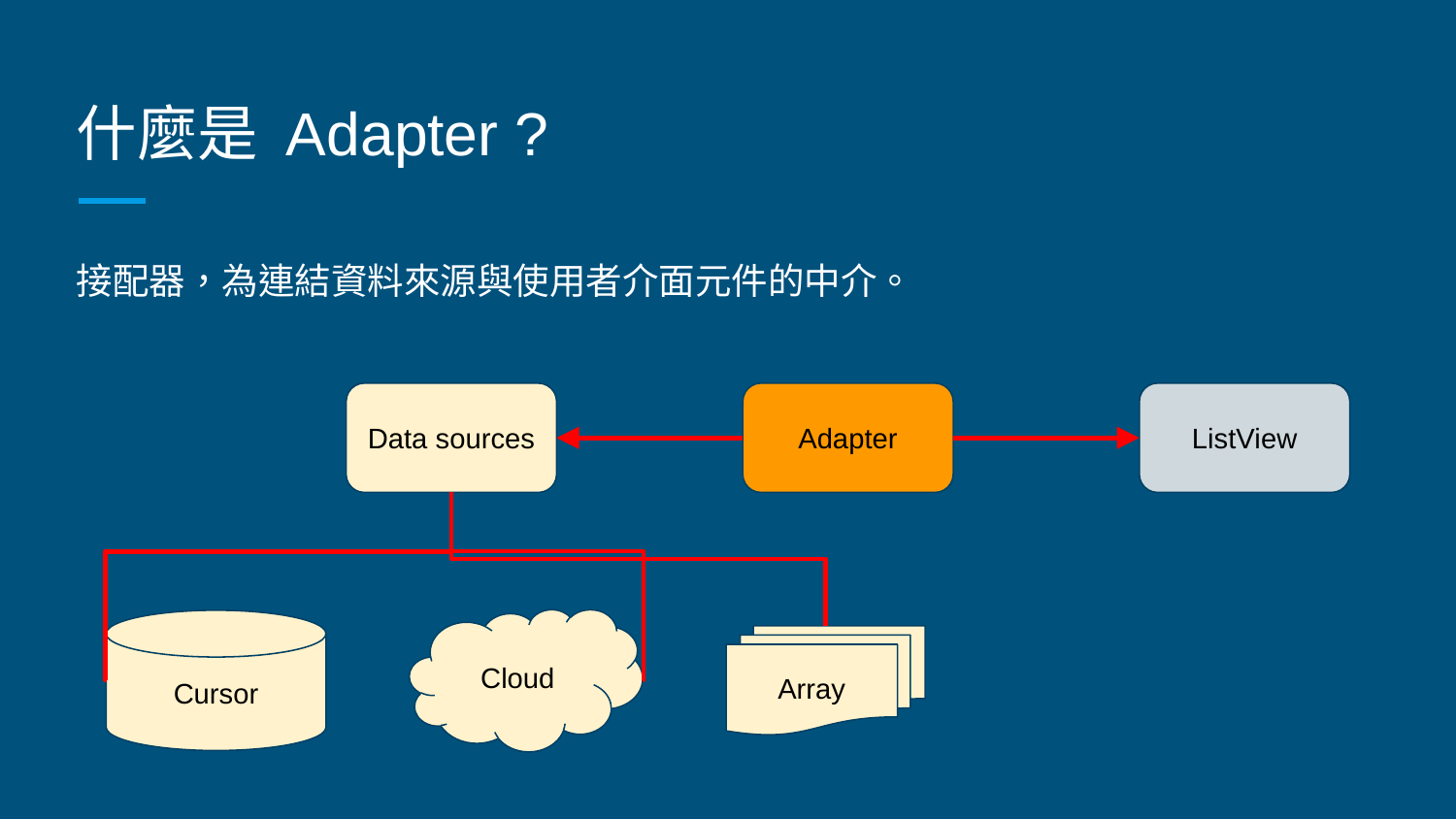

# 什麼是 Adapter ?
接配器，為連結資料來源與使用者介面元件的中介。

Data sources
Adapter
ListView
Cloud
Cursor
Array